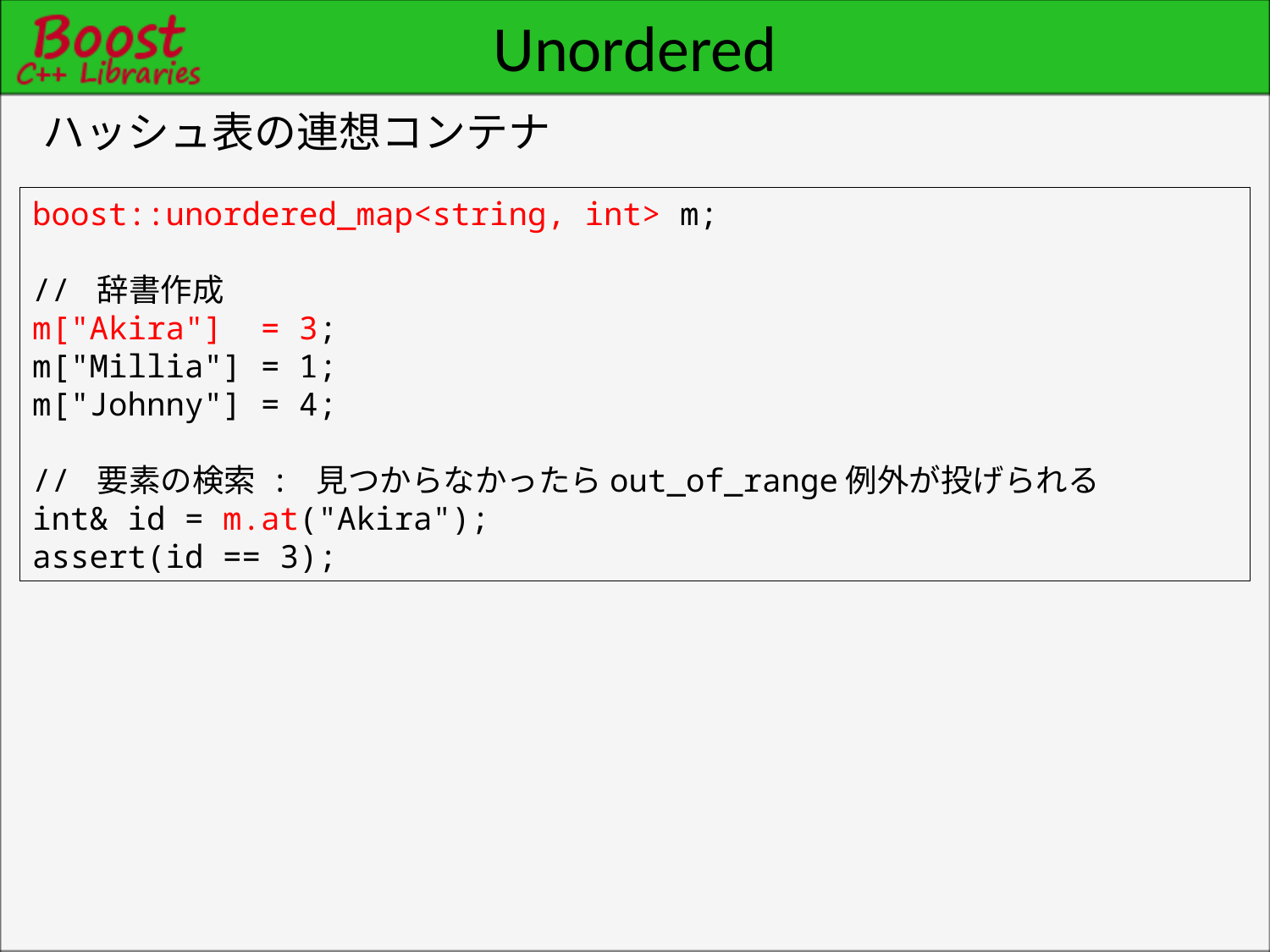

# Unordered
ハッシュ表の連想コンテナ
boost::unordered_map<string, int> m;

// 辞書作成
m["Akira"]  = 3;
m["Millia"] = 1;
m["Johnny"] = 4;

// 要素の検索 : 見つからなかったらout_of_range例外が投げられる
int& id = m.at("Akira");
assert(id == 3);